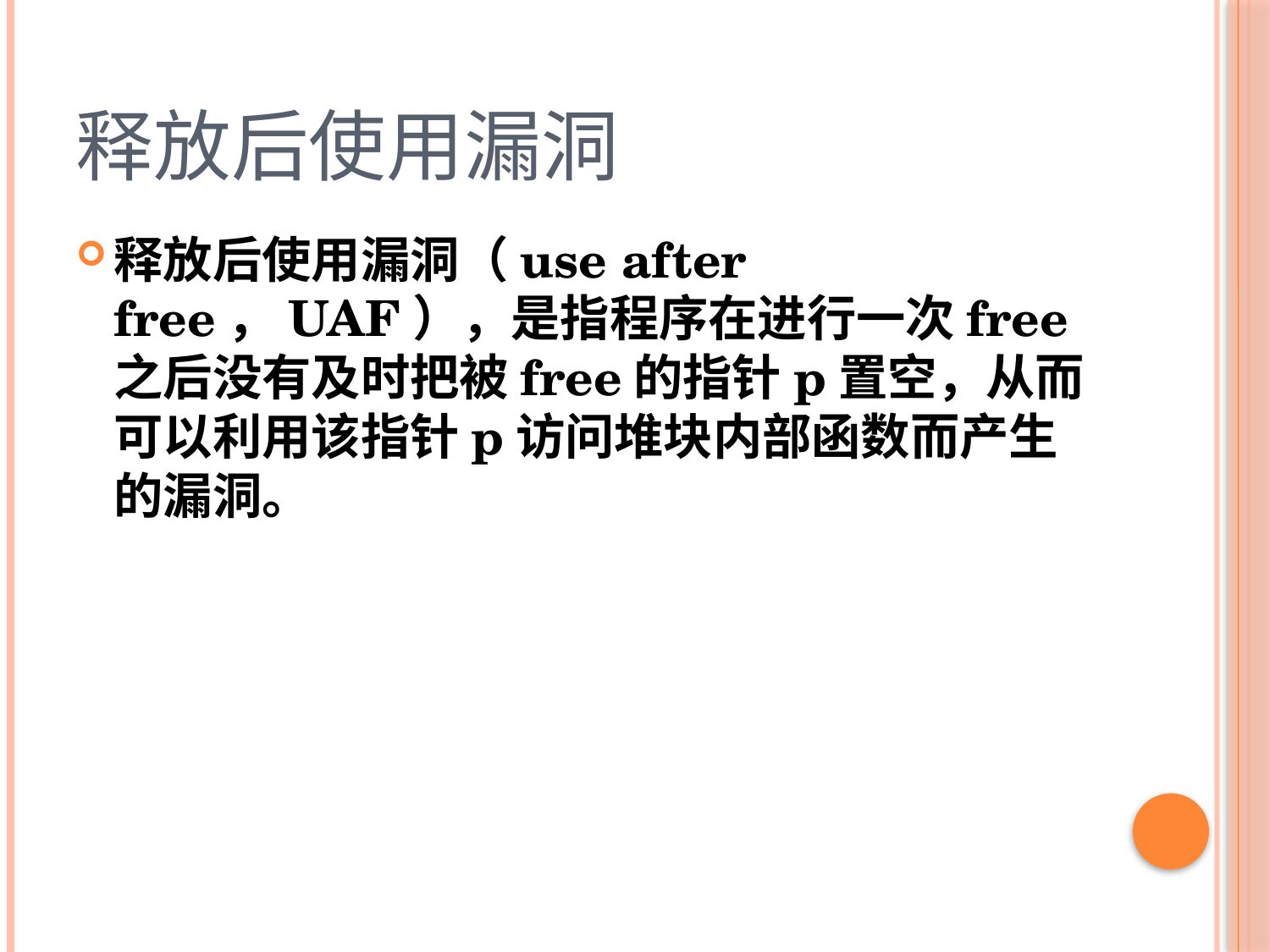

# 释放后使用漏洞
释放后使用漏洞（use after free，UAF），是指程序在进行一次free之后没有及时把被free的指针p置空，从而可以利用该指针p访问堆块内部函数而产生的漏洞。